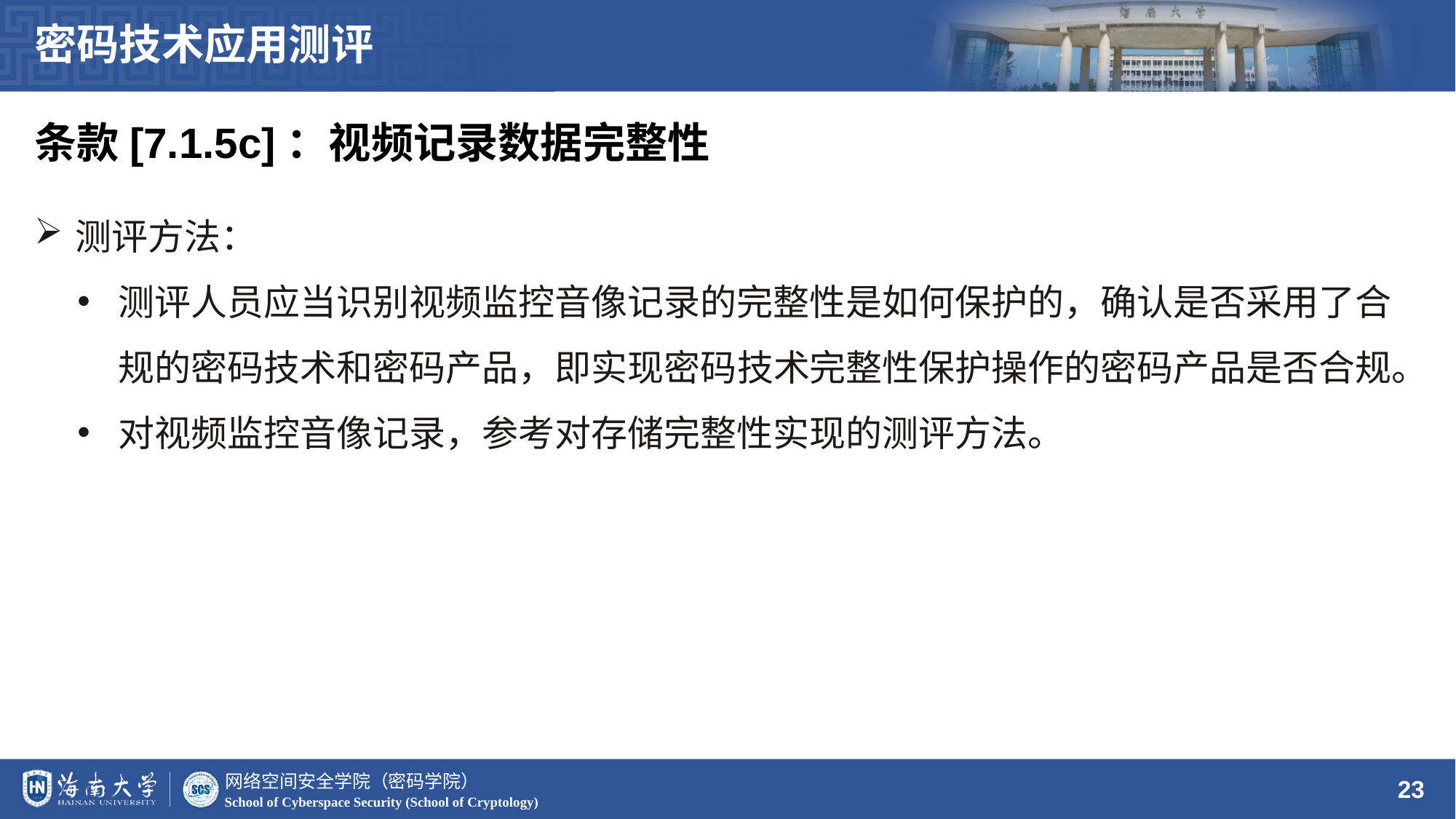

密码技术应用测评
条款[7.1.5c]：视频记录数据完整性
测评方法：
测评人员应当识别视频监控音像记录的完整性是如何保护的，确认是否采用了合规的密码技术和密码产品，即实现密码技术完整性保护操作的密码产品是否合规。
对视频监控音像记录，参考对存储完整性实现的测评方法。
23